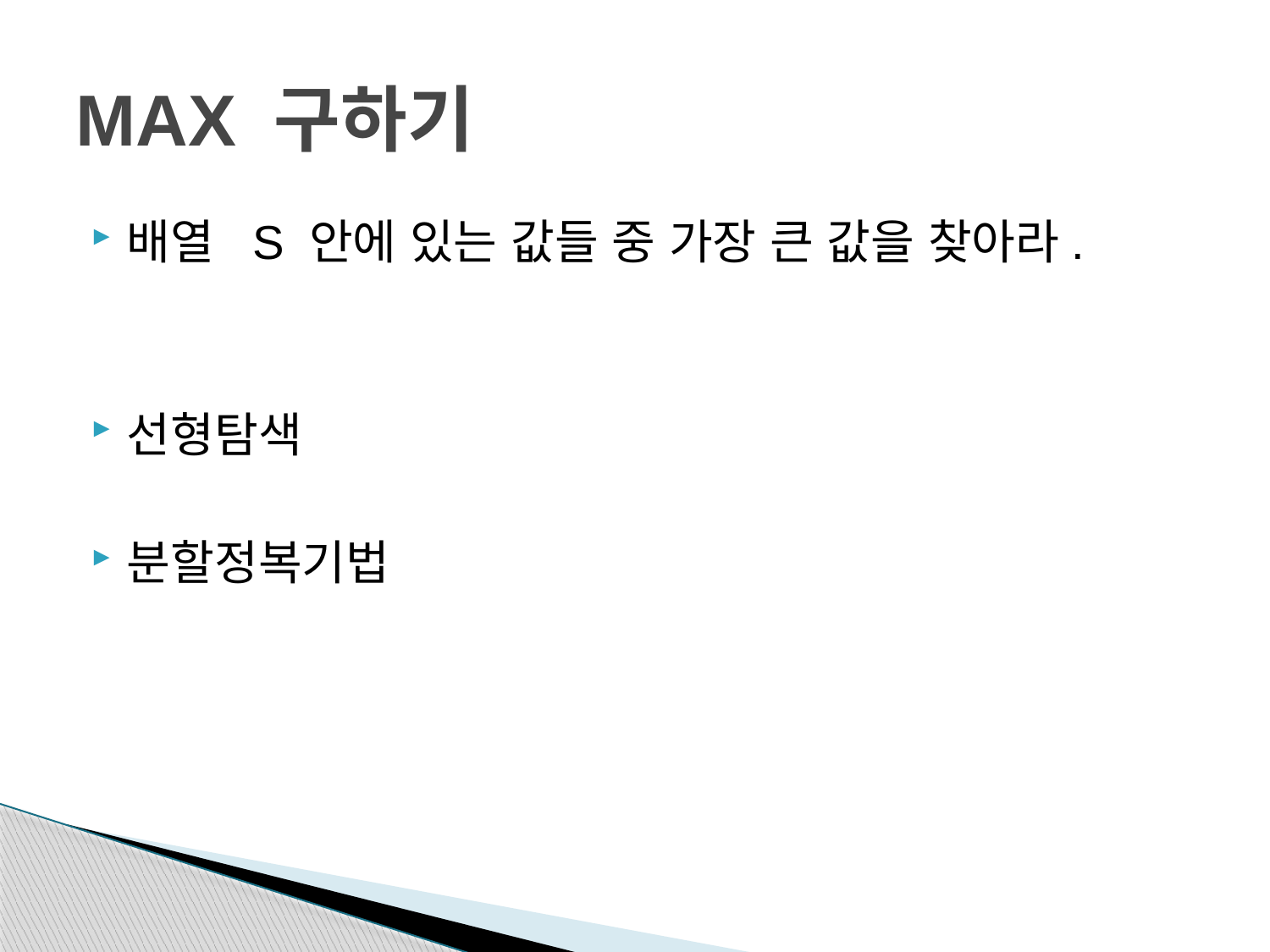

# MAX 구하기
배열  S 안에 있는 값들 중 가장 큰 값을 찾아라.

선형탐색

분할정복기법